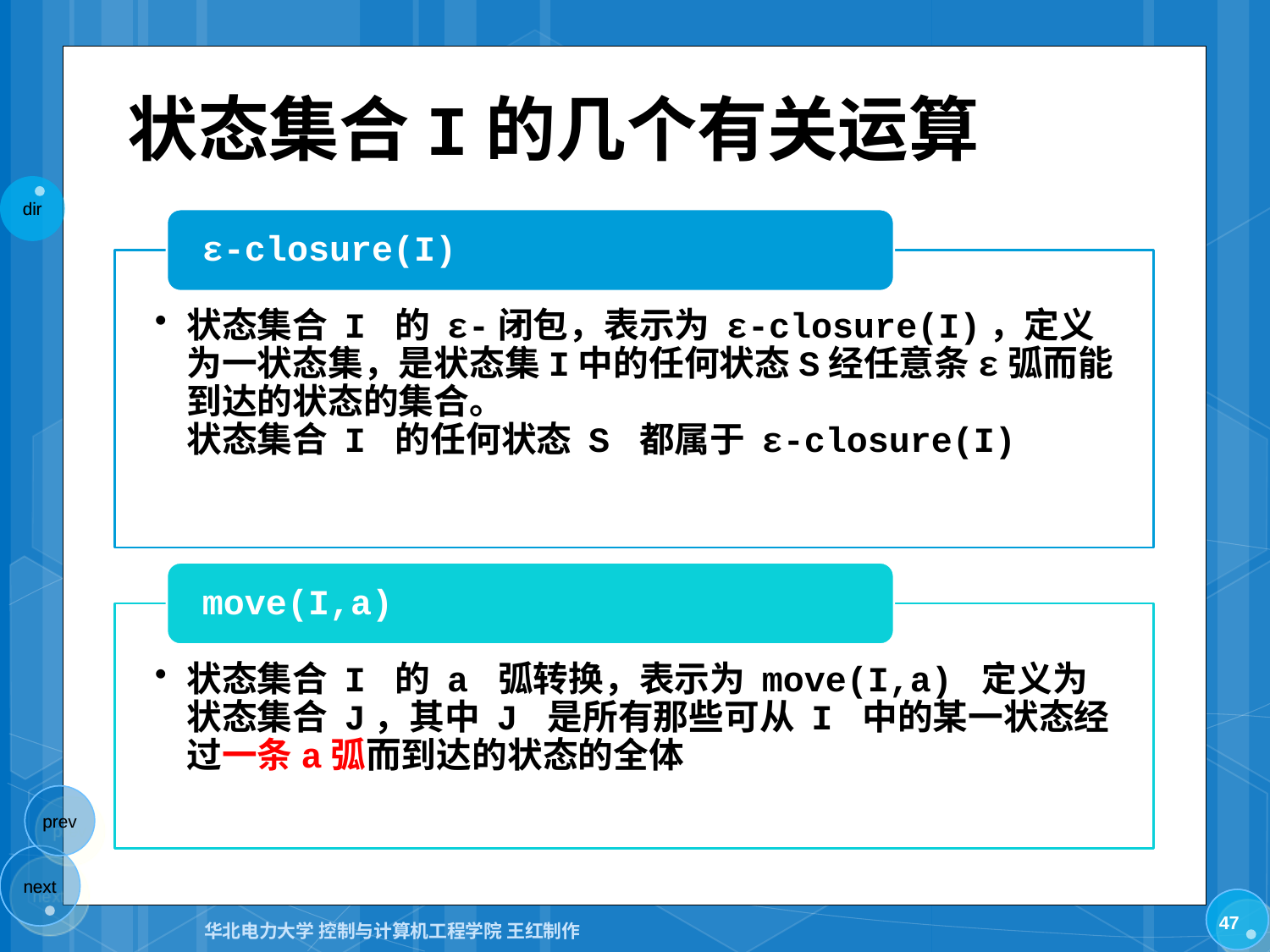

# 状态集合I的几个有关运算
状态集合 I 的 ε-闭包，表示为 ε-closure(I)，定义为一状态集，是状态集I中的任何状态S经任意条ε弧而能到达的状态的集合。
状态集合 I 的任何状态 S 都属于 ε-closure(I)
ε-closure(I)
状态集合 I 的 a 弧转换，表示为 move(I,a) 定义为状态集合 J，其中 J 是所有那些可从 I 中的某一状态经过一条a弧而到达的状态的全体
move(I,a)
47
华北电力大学 控制与计算机工程学院 王红制作